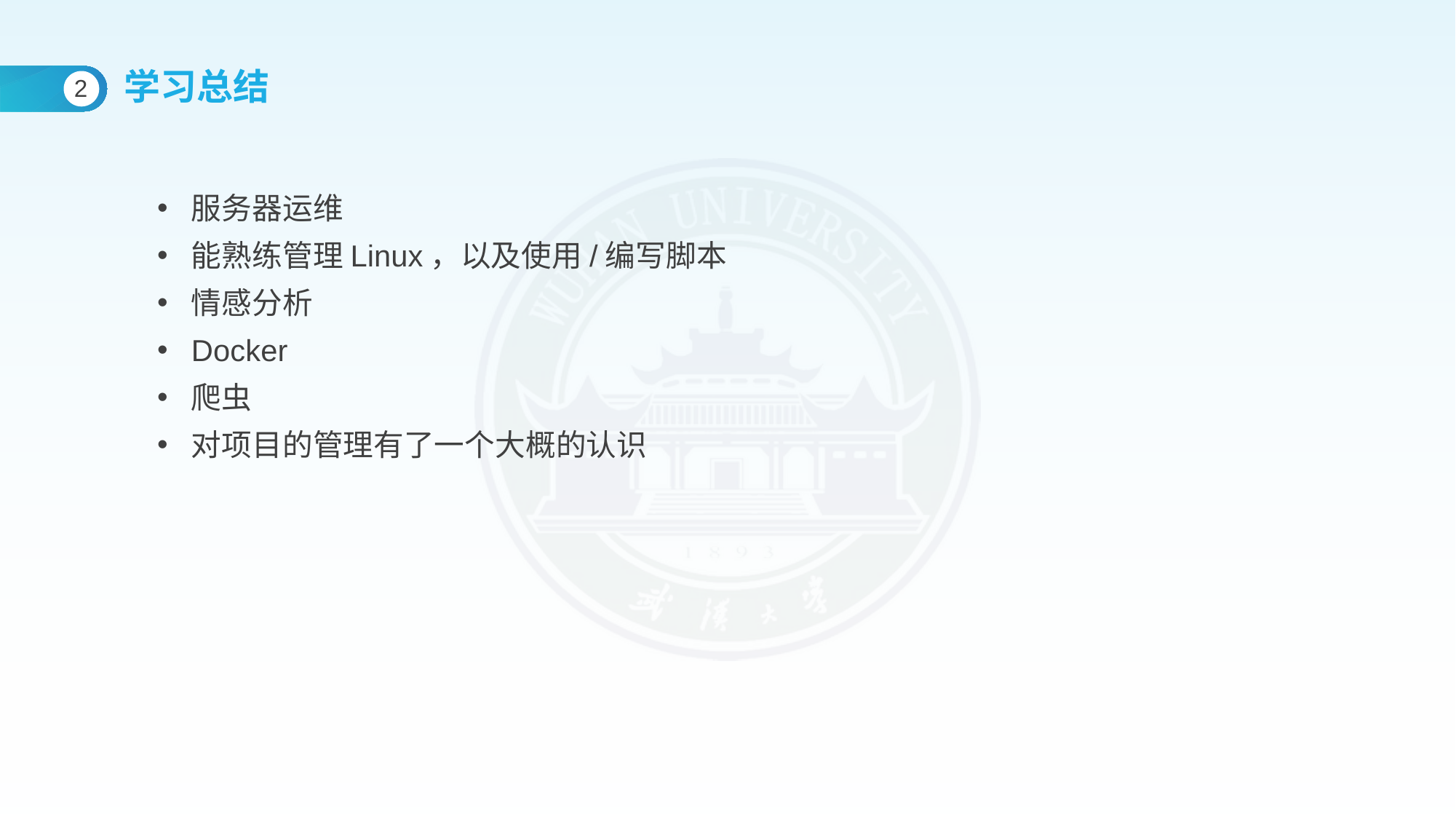

学习总结
2
服务器运维
能熟练管理Linux，以及使用/编写脚本
情感分析
Docker
爬虫
对项目的管理有了一个大概的认识